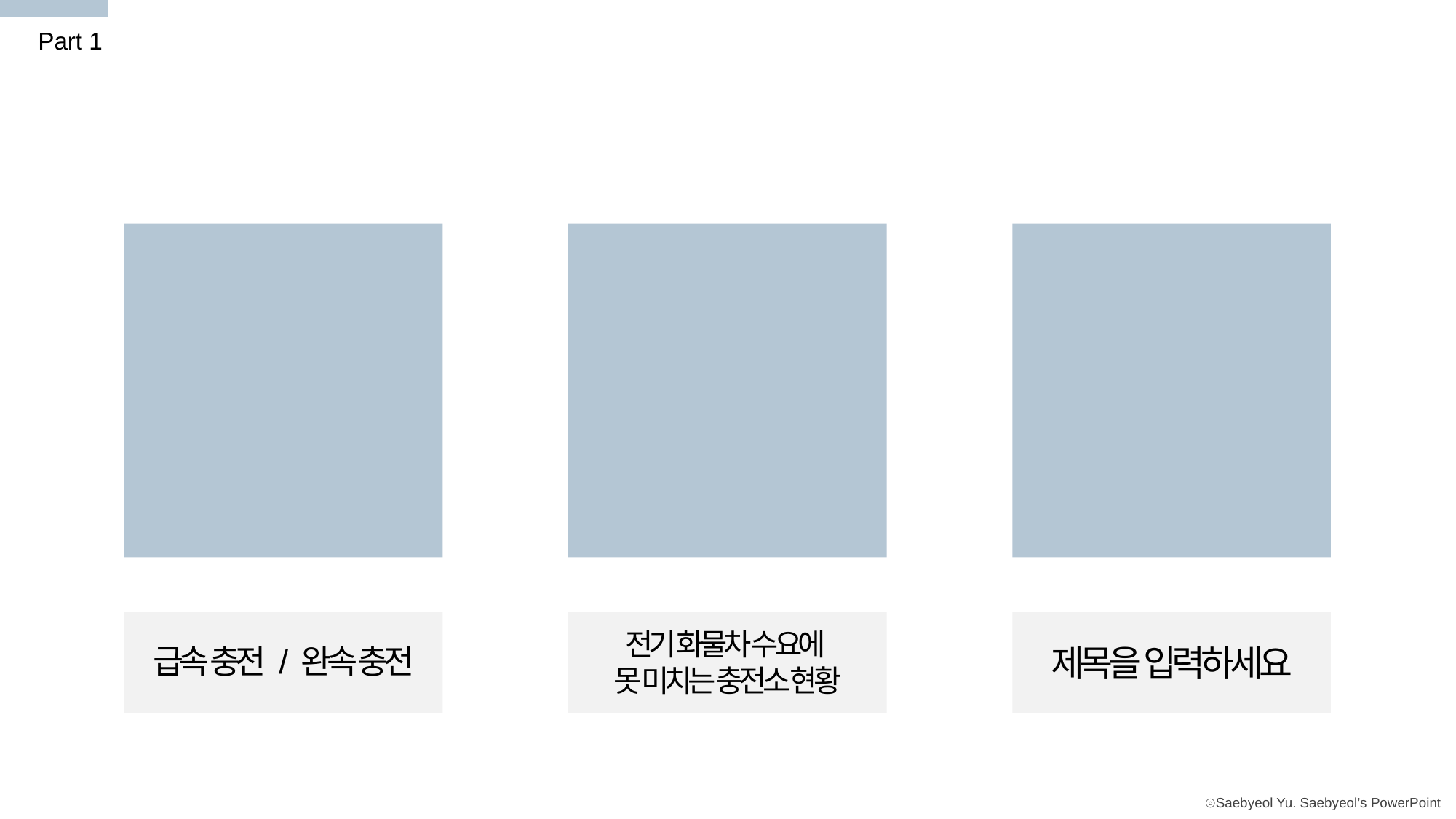

Part 1

전기 화물차 수요에
못 미치는 충전소 현황
급속 충전 / 완속 충전
제목을 입력하세요